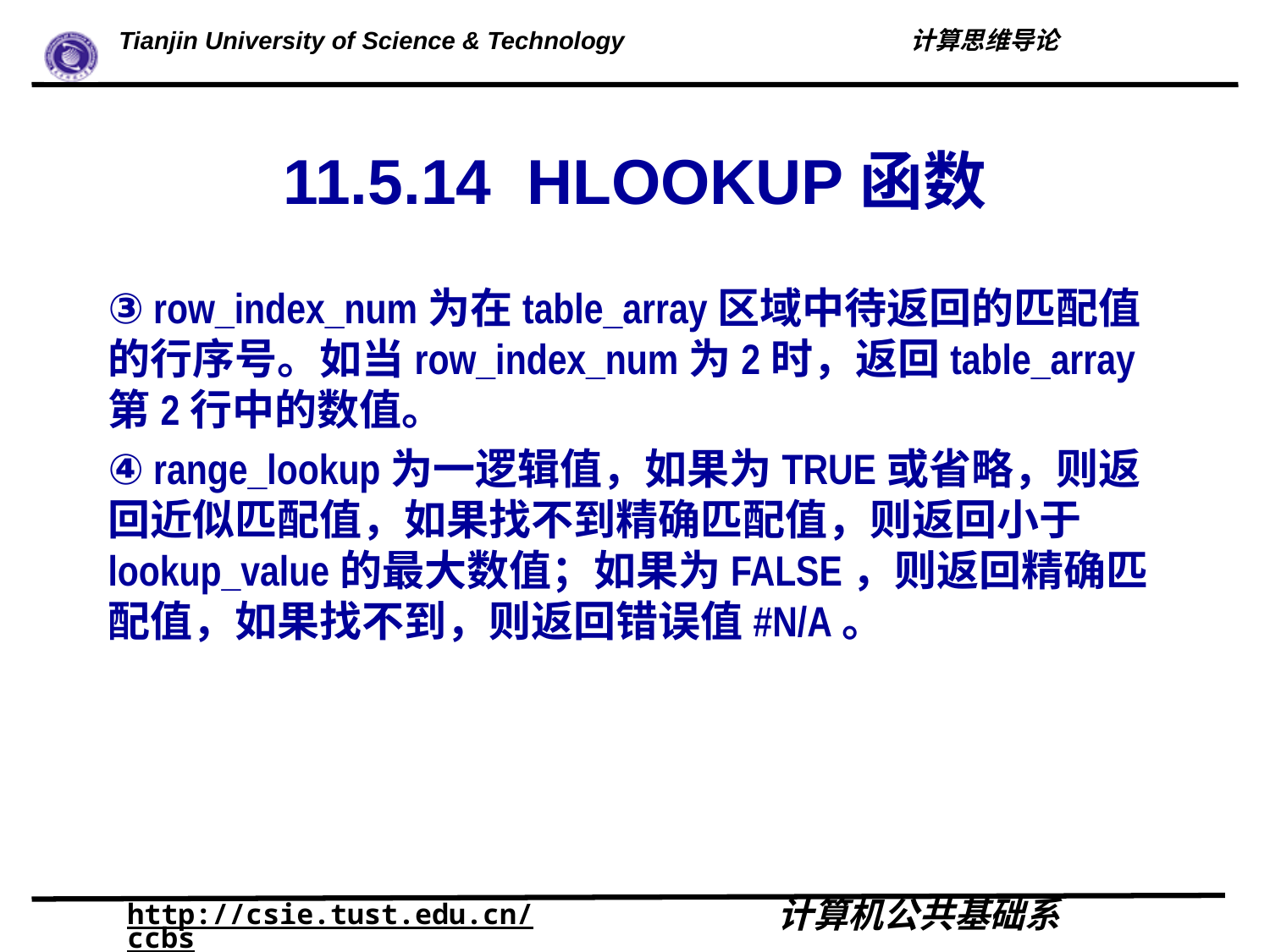

# 11.5.14  HLOOKUP函数
③ row_index_num为在table_array区域中待返回的匹配值的行序号。如当row_index_num为2时，返回table_array第2行中的数值。
④ range_lookup为一逻辑值，如果为TRUE或省略，则返回近似匹配值，如果找不到精确匹配值，则返回小于lookup_value的最大数值；如果为FALSE，则返回精确匹配值，如果找不到，则返回错误值#N/A。